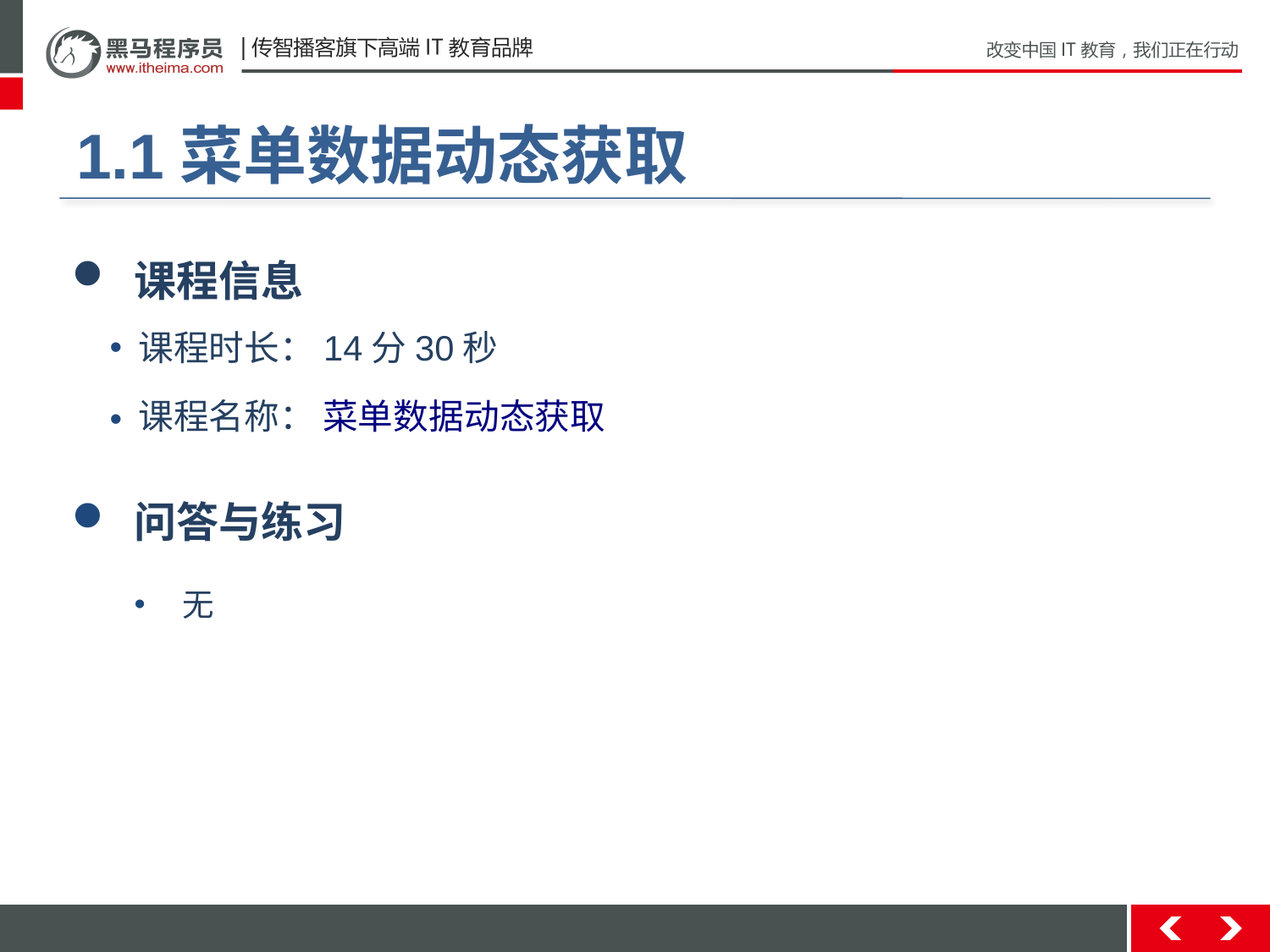

#
1.1菜单数据动态获取
 课程信息
 课程时长：14分30秒
 课程名称： 菜单数据动态获取
 问答与练习
无